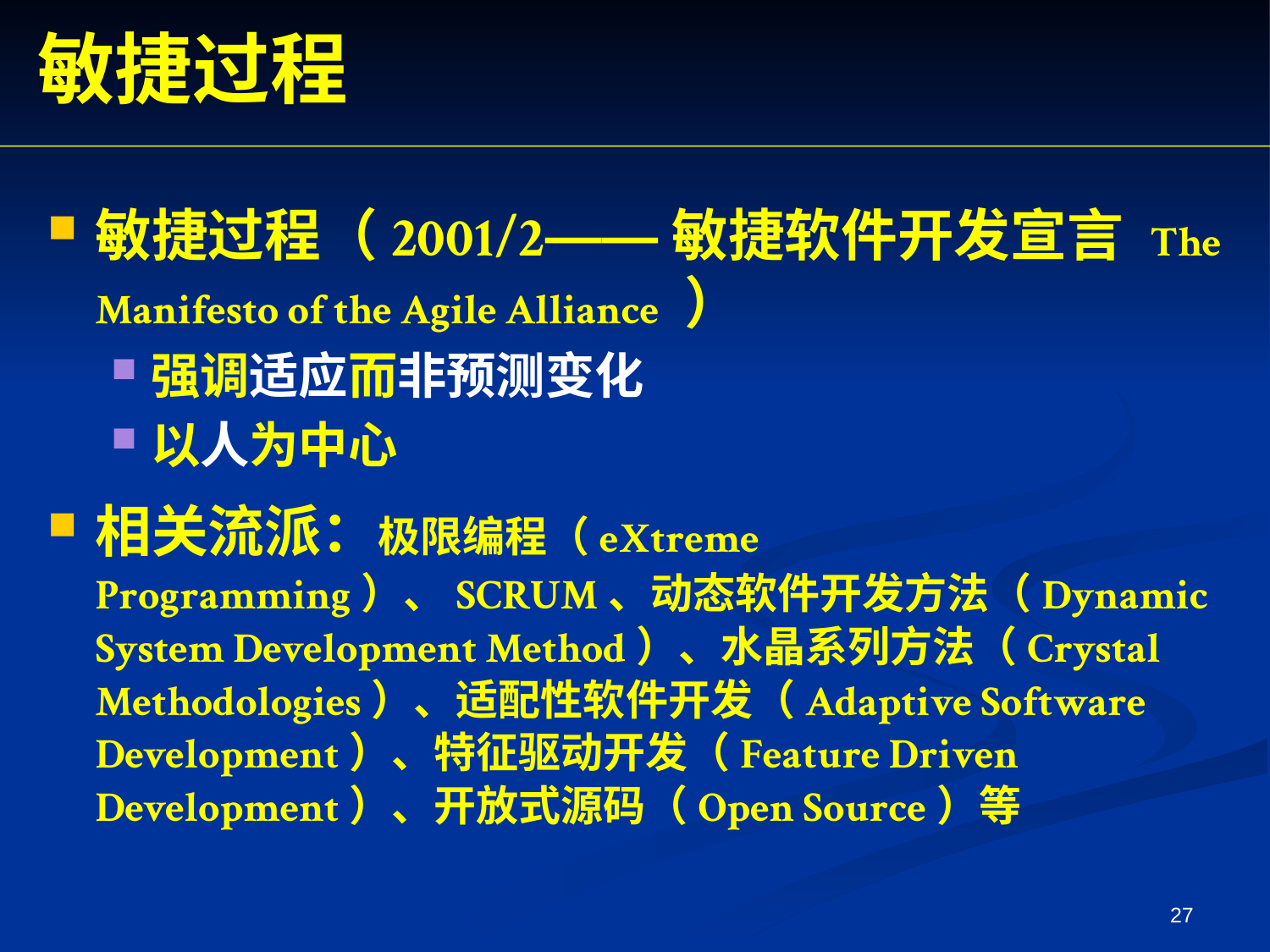

敏捷过程

敏捷过程（2001/2——敏捷软件开发宣言 The Manifesto of the Agile Alliance ）
强调适应而非预测变化
以人为中心
相关流派：极限编程（eXtreme Programming）、SCRUM、动态软件开发方法（Dynamic System Development Method）、水晶系列方法（Crystal Methodologies）、适配性软件开发（Adaptive Software Development）、特征驱动开发（Feature Driven Development）、开放式源码（Open Source）等
27